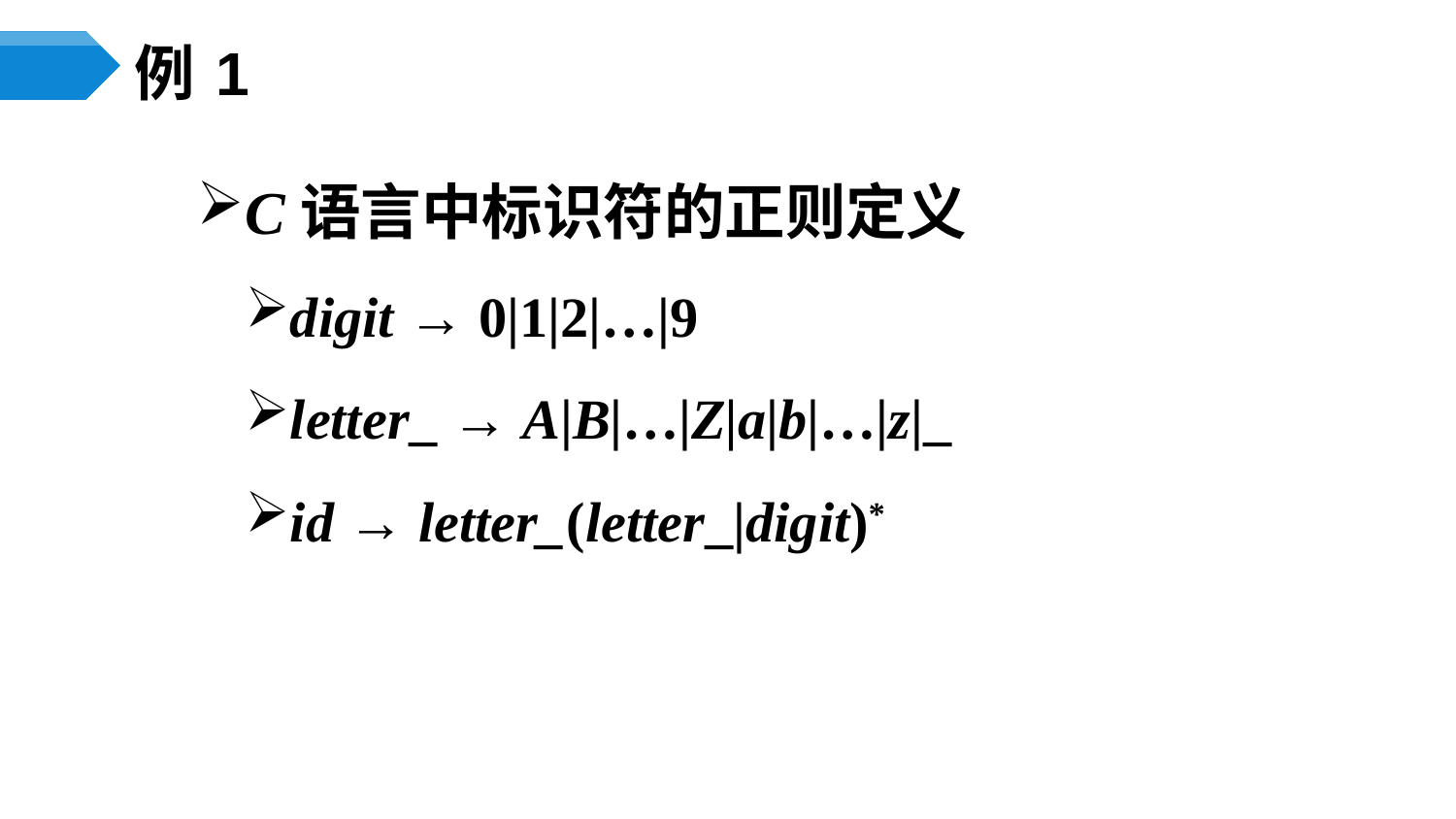

# 例1
C语言中标识符的正则定义
digit → 0|1|2|…|9
letter_ → A|B|…|Z|a|b|…|z|_
id → letter_(letter_|digit)*